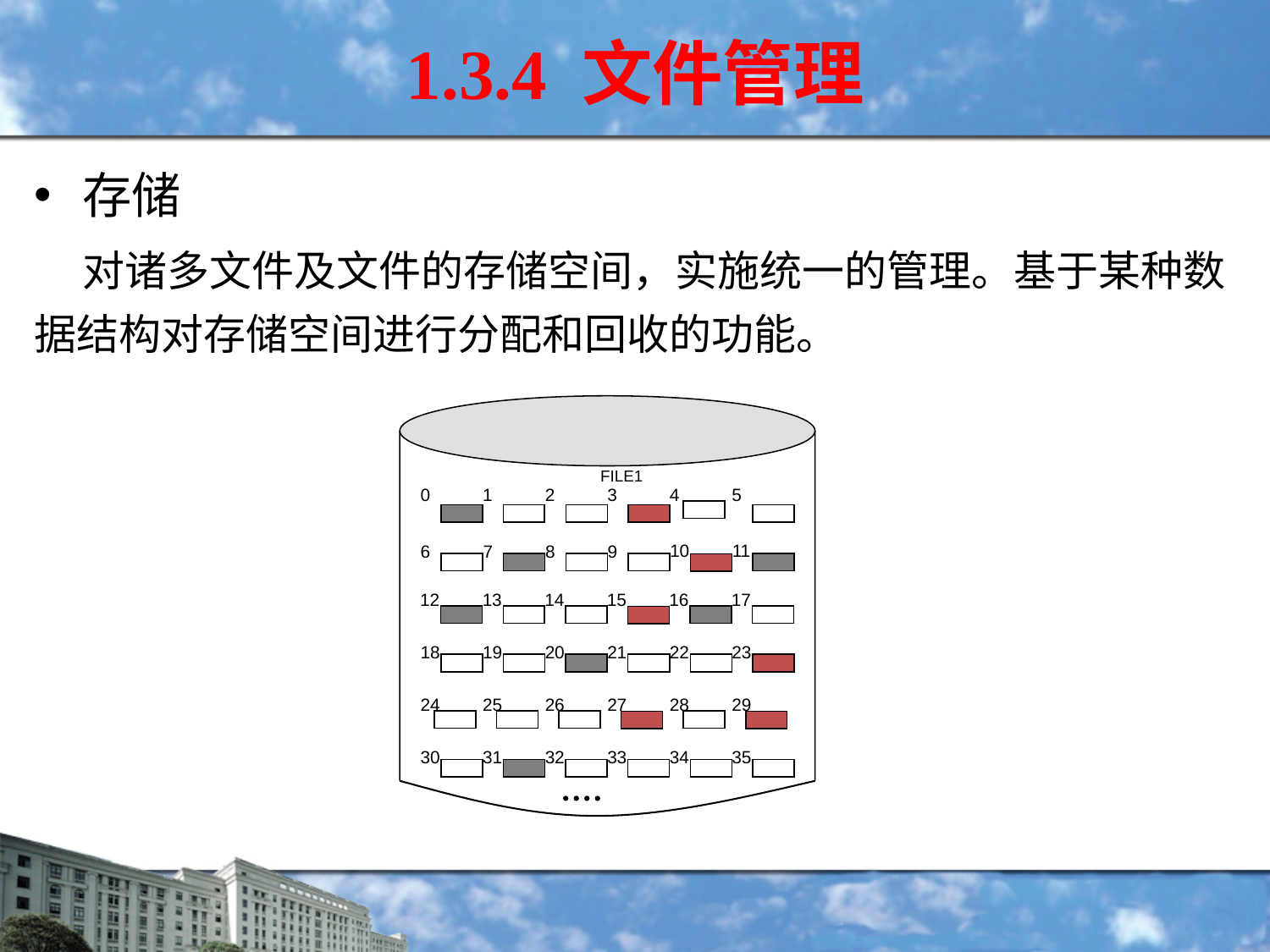

# 1.3.4 文件管理
存储
    对诸多文件及文件的存储空间，实施统一的管理。基于某种数据结构对存储空间进行分配和回收的功能。

FILE1
0
1
2
3
4
5

10
11
6
7
8
9

12
13
14
15
16
17

18
19
20
21
22
23

24
25
26
27
28
29

30
31
32
33
34
35